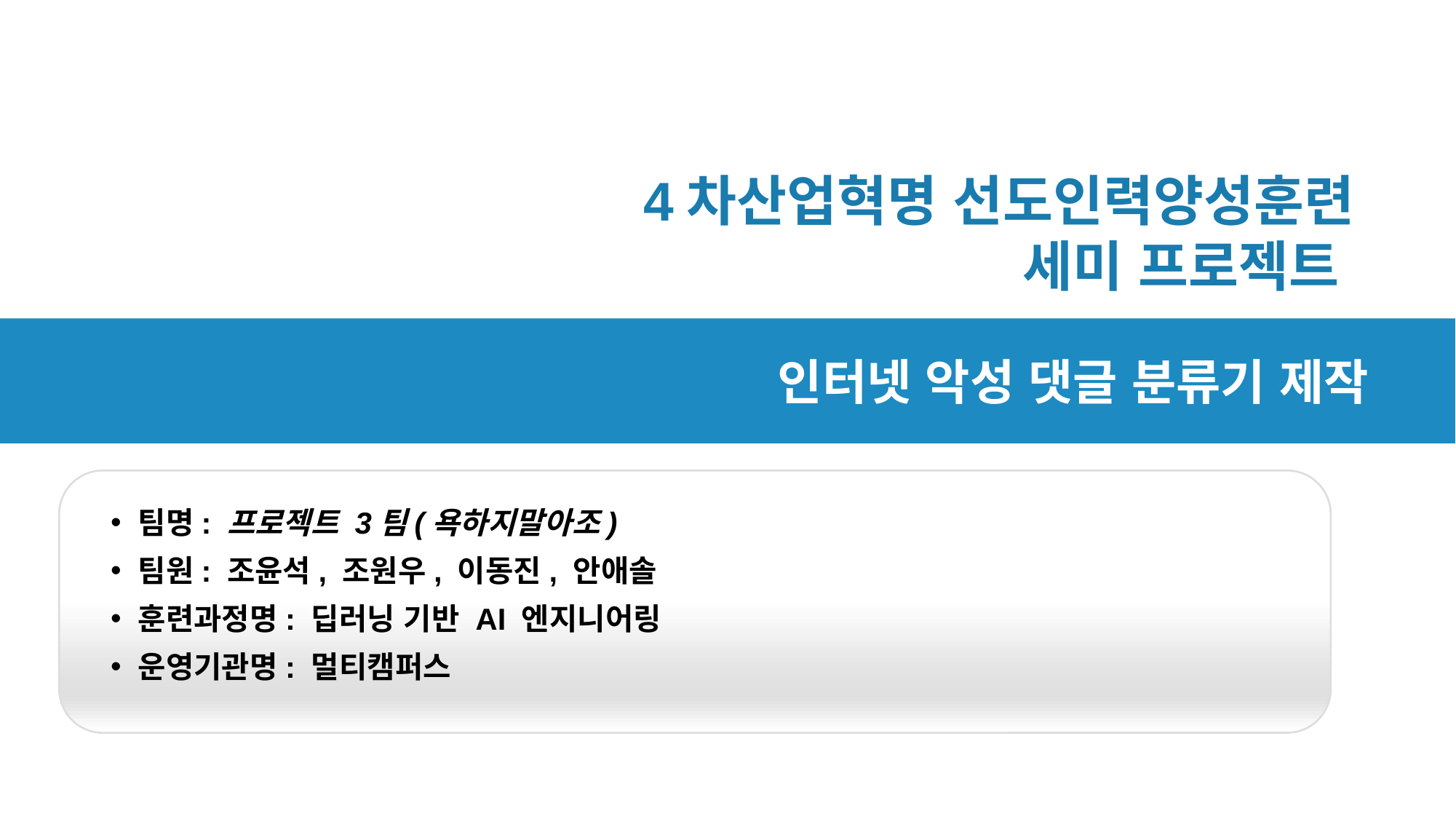

4차산업혁명 선도인력양성훈련
세미 프로젝트

인터넷 악성 댓글 분류기 제작

팀명: 프로젝트 3팀(욕하지말아조)
팀원: 조윤석, 조원우, 이동진, 안애솔
훈련과정명: 딥러닝 기반 AI 엔지니어링
운영기관명: 멀티캠퍼스